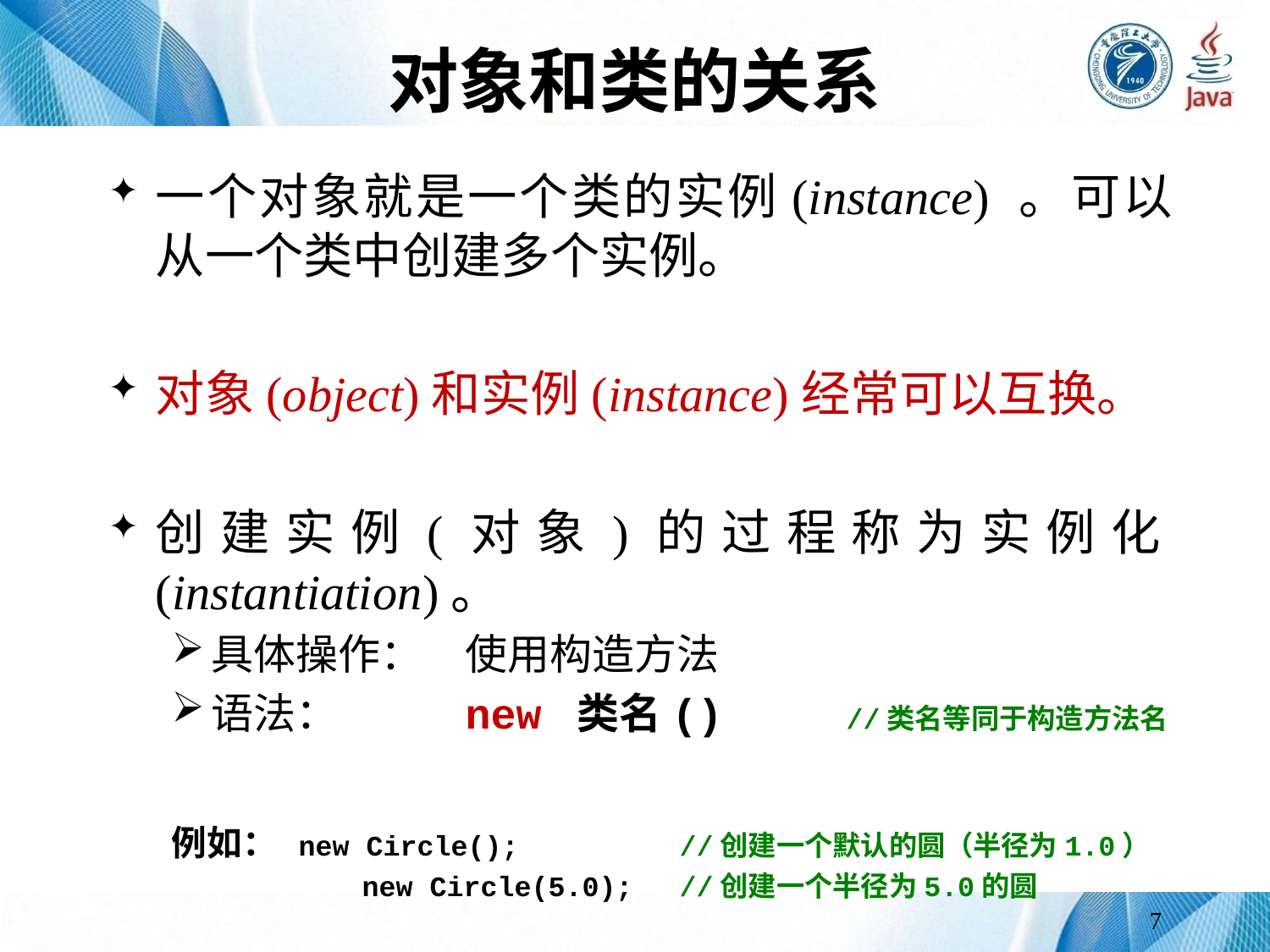

# 对象和类的关系
一个对象就是一个类的实例(instance) 。可以从一个类中创建多个实例。

对象(object)和实例(instance)经常可以互换。

创建实例(对象)的过程称为实例化(instantiation)。
具体操作：	使用构造方法
语法：	new 类名() 	//类名等同于构造方法名

例如：	new Circle();		//创建一个默认的圆（半径为1.0）
new Circle(5.0);	//创建一个半径为5.0的圆

7